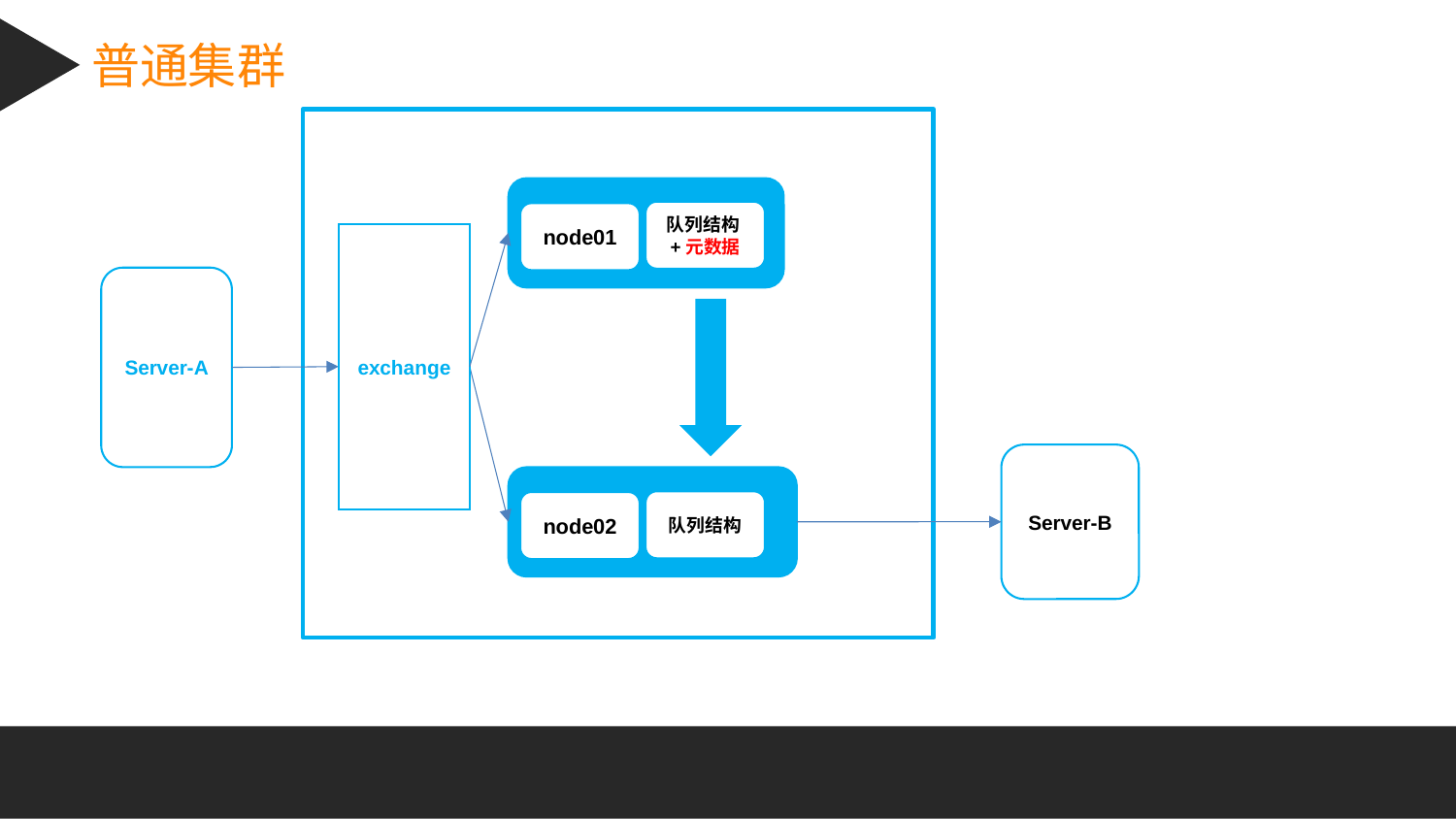

普通集群

队列结构+元数据
node01
exchange
Server-A

Server-B

队列结构
node02